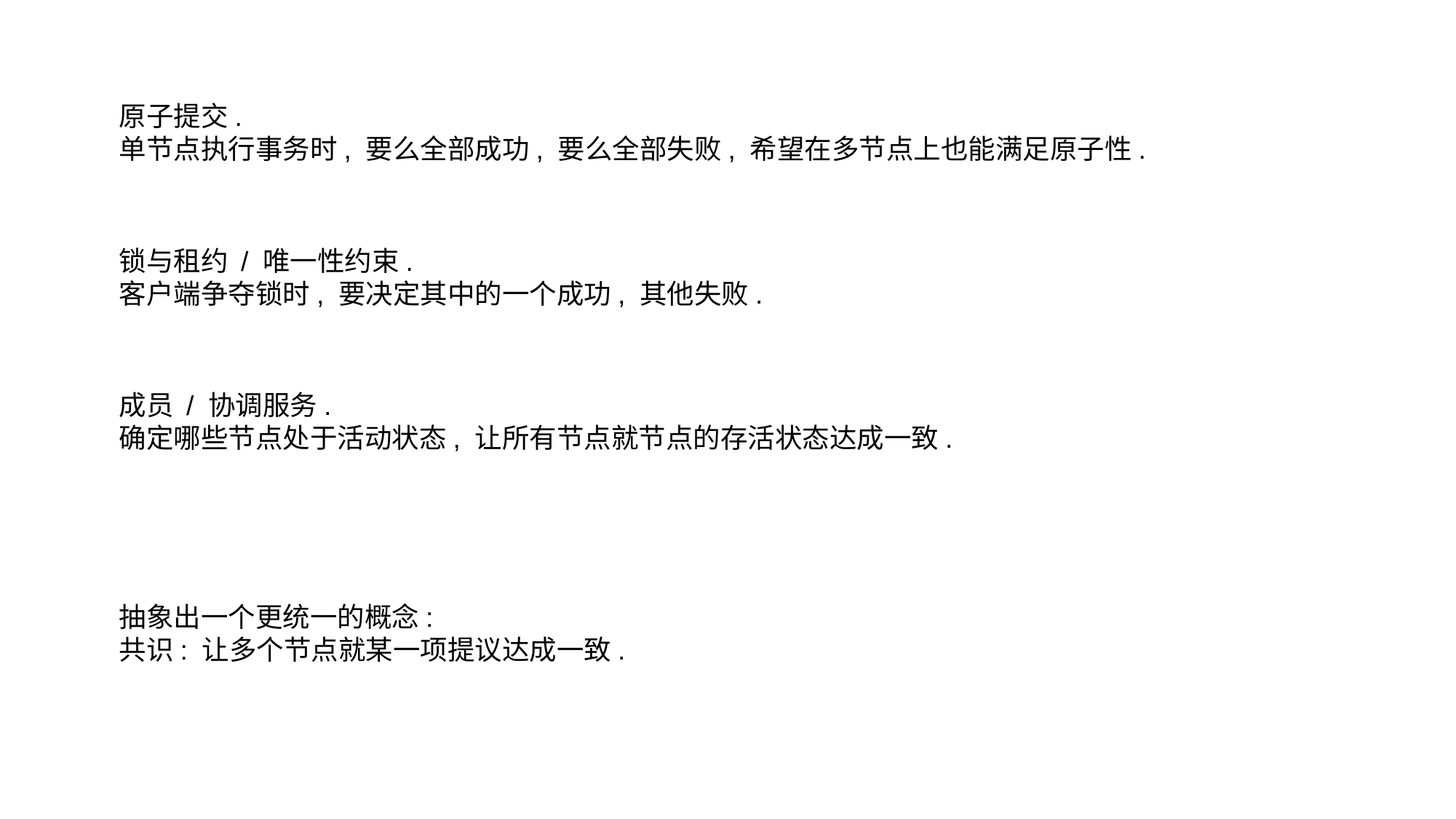

原子提交.
单节点执行事务时, 要么全部成功, 要么全部失败, 希望在多节点上也能满足原子性.
锁与租约 / 唯一性约束.
客户端争夺锁时, 要决定其中的一个成功, 其他失败.
成员 / 协调服务.
确定哪些节点处于活动状态, 让所有节点就节点的存活状态达成一致.
抽象出一个更统一的概念:
共识: 让多个节点就某一项提议达成一致.